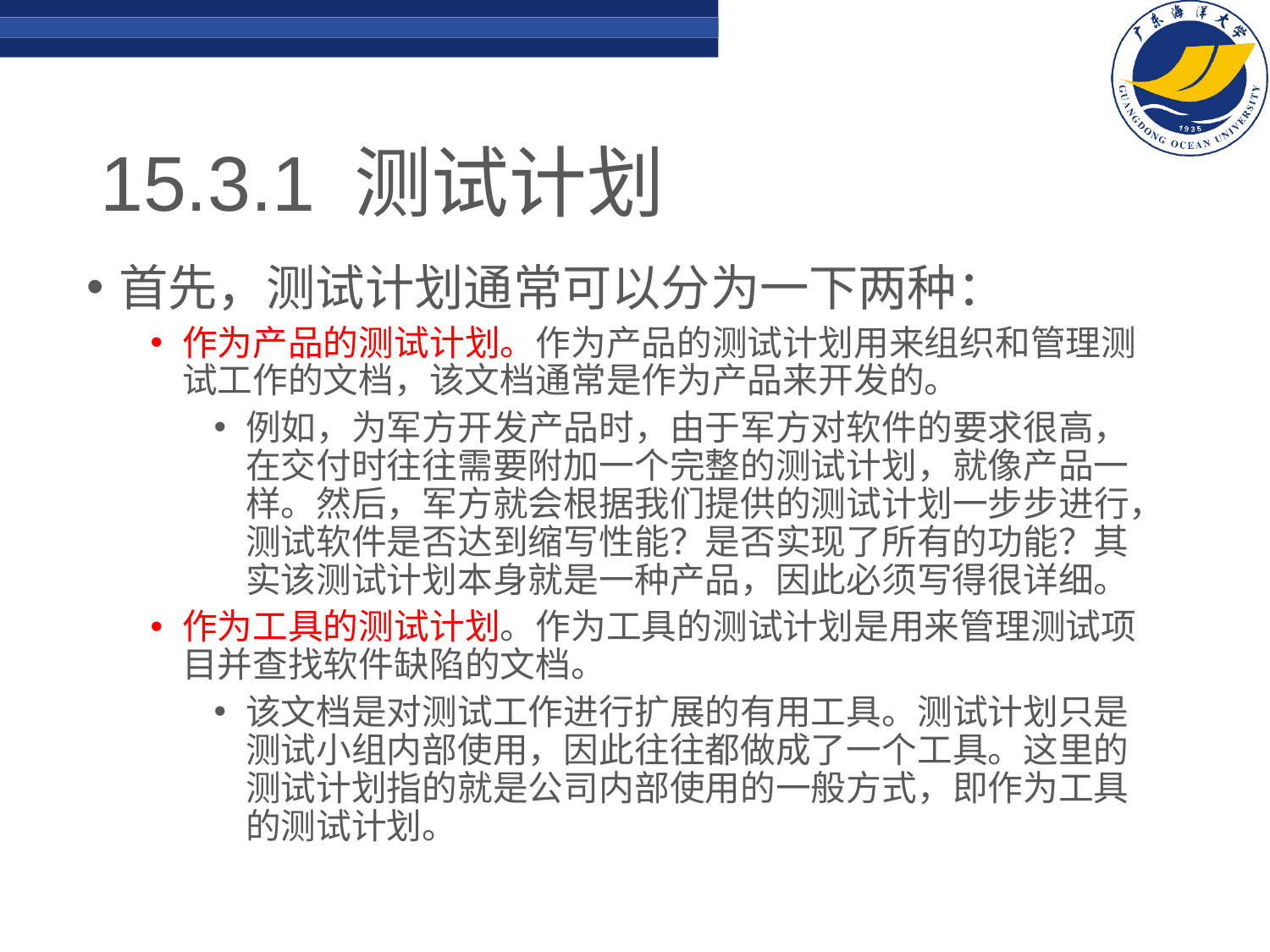

# 15.3.1	测试计划
首先，测试计划通常可以分为一下两种：
作为产品的测试计划。作为产品的测试计划用来组织和管理测试工作的文档，该文档通常是作为产品来开发的。
例如，为军方开发产品时，由于军方对软件的要求很高，在交付时往往需要附加一个完整的测试计划，就像产品一样。然后，军方就会根据我们提供的测试计划一步步进行，测试软件是否达到缩写性能？是否实现了所有的功能？其实该测试计划本身就是一种产品，因此必须写得很详细。
作为工具的测试计划。作为工具的测试计划是用来管理测试项目并查找软件缺陷的文档。
该文档是对测试工作进行扩展的有用工具。测试计划只是测试小组内部使用，因此往往都做成了一个工具。这里的测试计划指的就是公司内部使用的一般方式，即作为工具的测试计划。
22